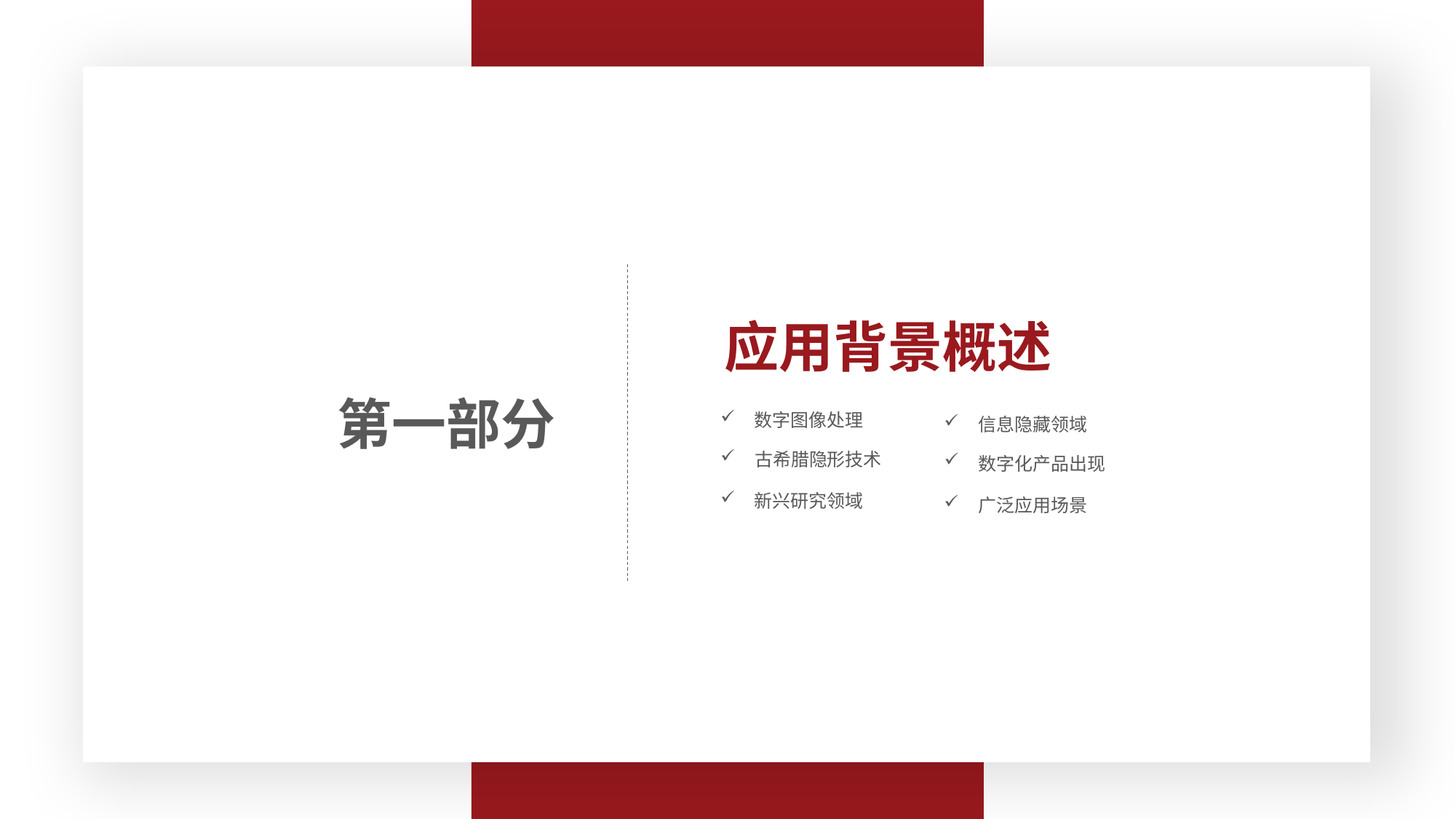

应用背景概述
第一部分
数字图像处理
信息隐藏领域
古希腊隐形技术
数字化产品出现
新兴研究领域
广泛应用场景